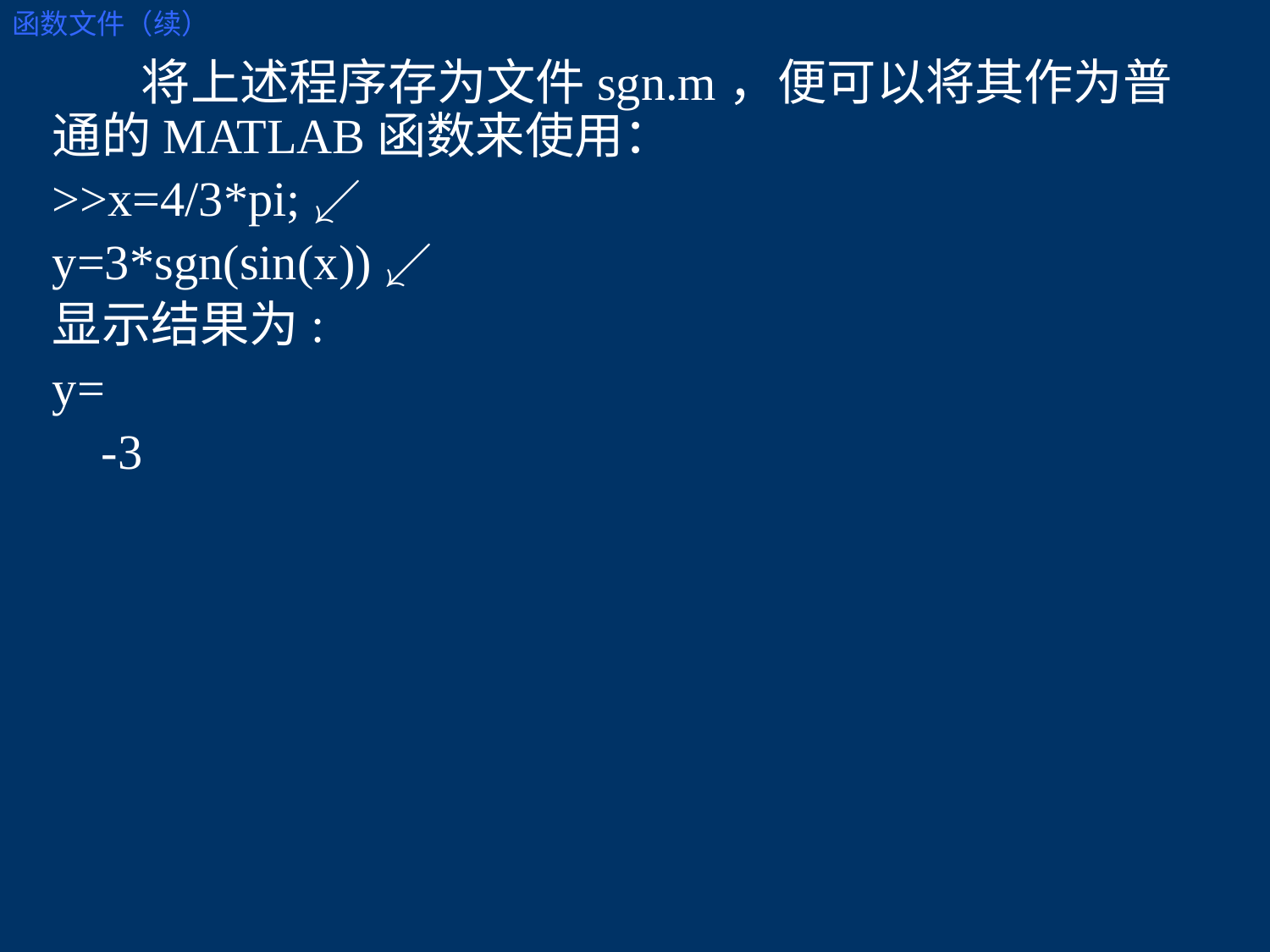

函数文件（续）
       将上述程序存为文件sgn.m，便可以将其作为普通的MATLAB函数来使用：
>>x=4/3*pi; ↙
y=3*sgn(sin(x)) ↙
显示结果为:
y=
    -3